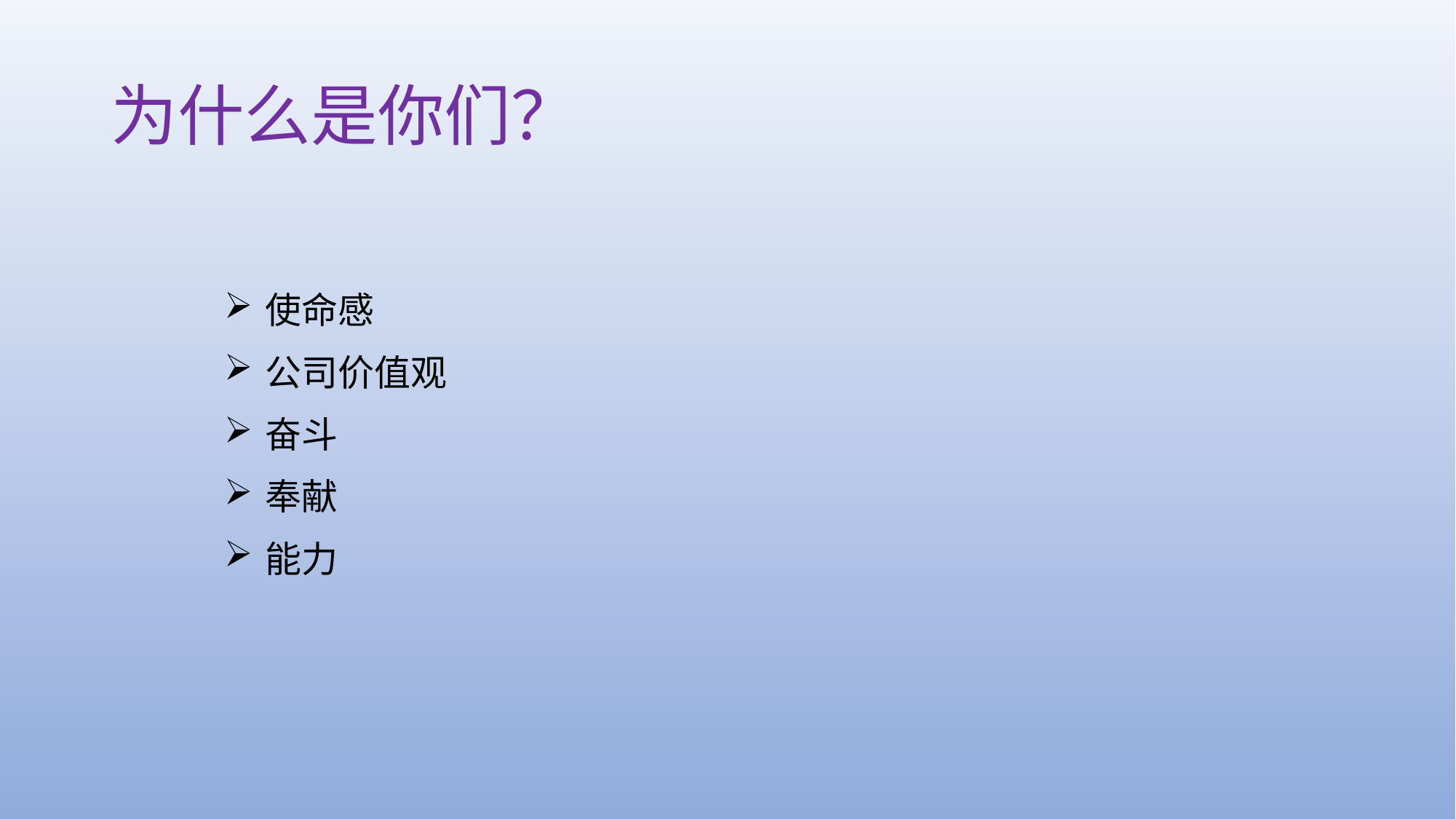

# 为什么是你们？

使命感
公司价值观
奋斗
奉献
能力